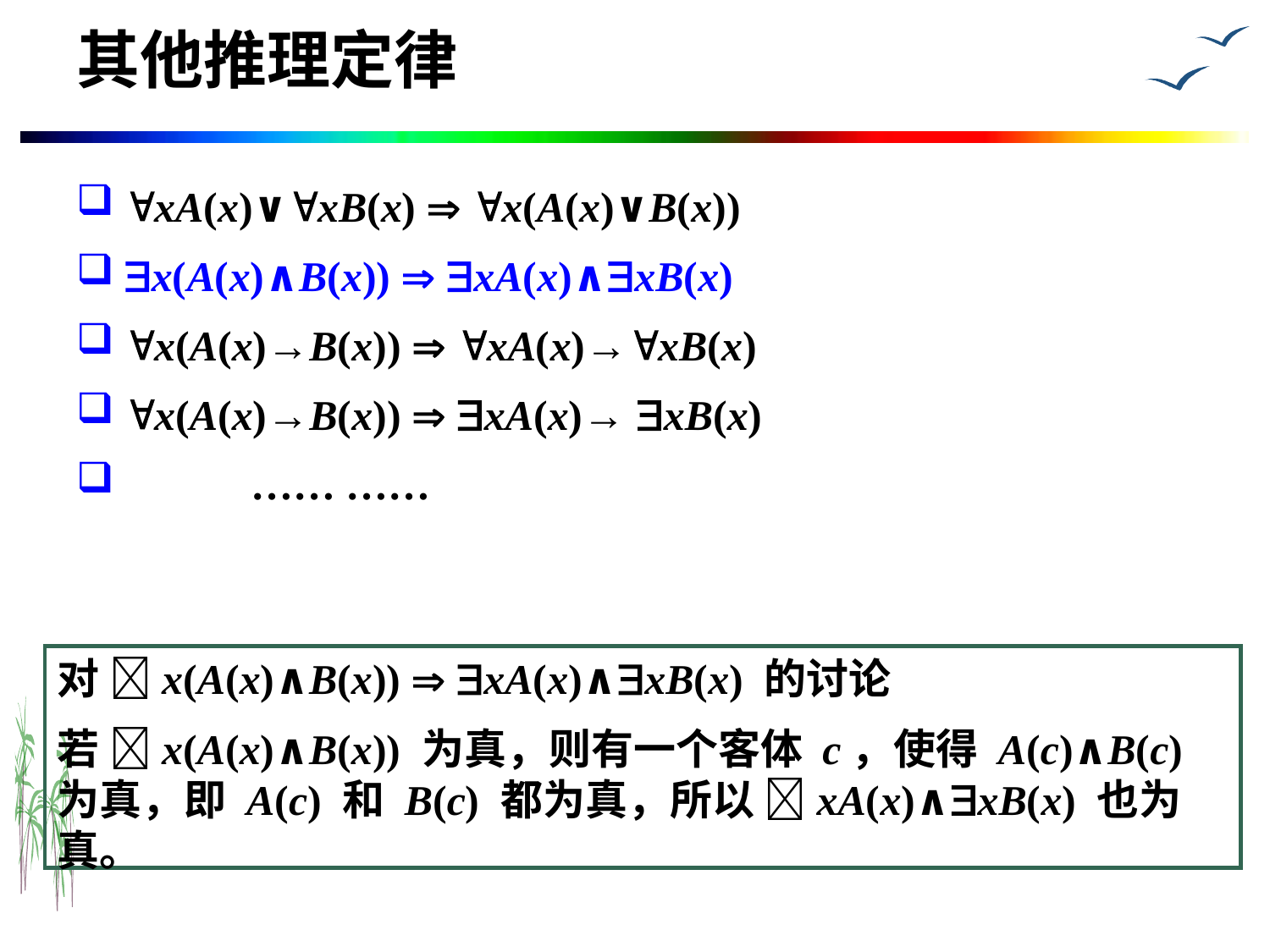

# 其他推理定律
∀xA(x)∨∀xB(x) ⇒ ∀x(A(x)∨B(x))
∃x(A(x)∧B(x)) ⇒ ∃xA(x)∧∃xB(x)
∀x(A(x)→B(x)) ⇒ ∀xA(x)→∀xB(x)
∀x(A(x)→B(x)) ⇒ ∃xA(x)→ ∃xB(x)
	…… ……
对 ∃x(A(x)∧B(x)) ⇒ ∃xA(x)∧∃xB(x) 的讨论
若 ∃x(A(x)∧B(x)) 为真，则有一个客体 c，使得 A(c)∧B(c) 为真，即 A(c) 和 B(c) 都为真，所以 ∃xA(x)∧∃xB(x) 也为真。